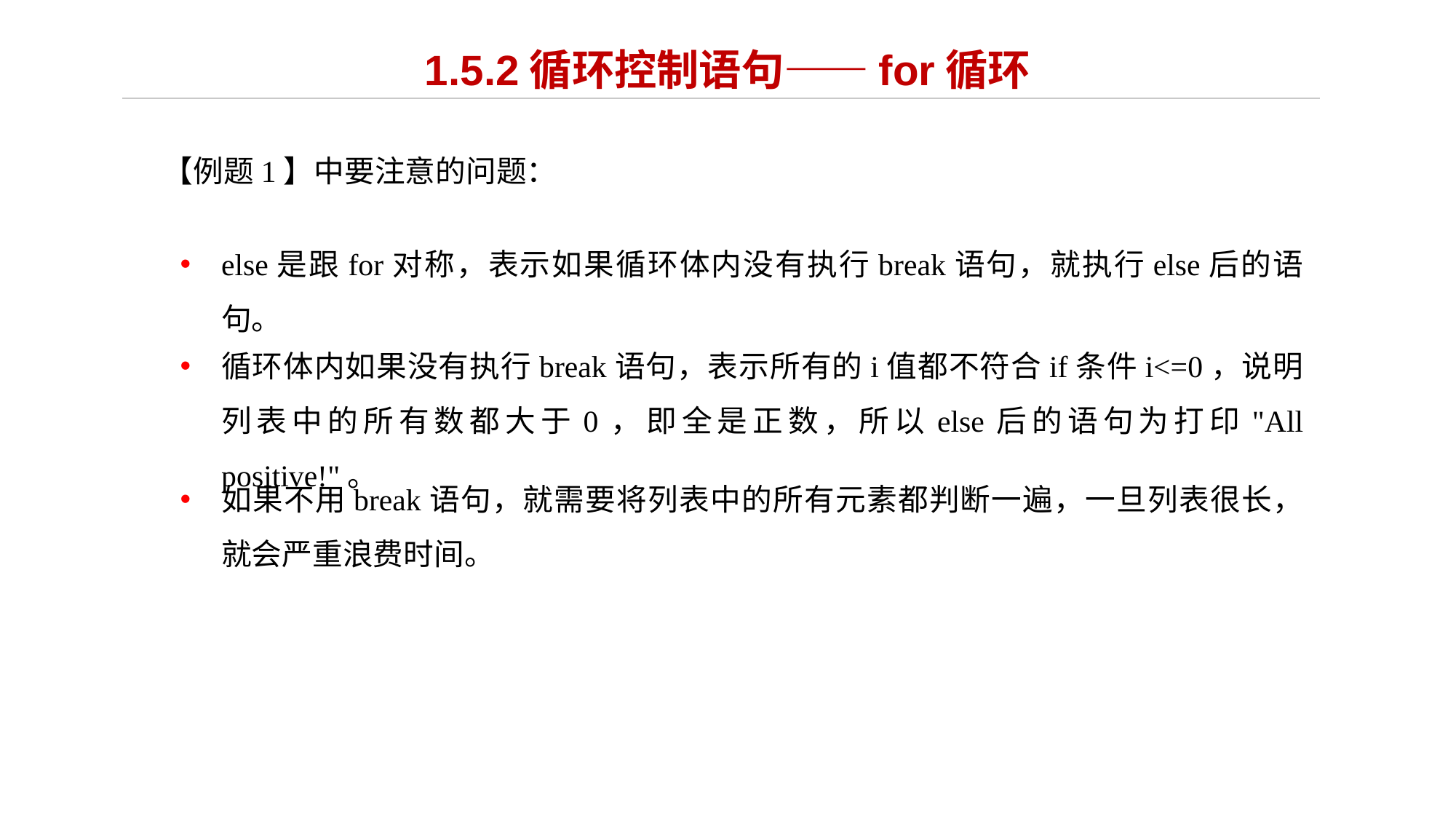

# 1.5.2循环控制语句——for循环
【例题1】中要注意的问题：
else是跟for对称，表示如果循环体内没有执行break语句，就执行else后的语句。

循环体内如果没有执行break语句，表示所有的i值都不符合if条件i<=0，说明列表中的所有数都大于0，即全是正数，所以else后的语句为打印"All positive!"。
如果不用break语句，就需要将列表中的所有元素都判断一遍，一旦列表很长，就会严重浪费时间。